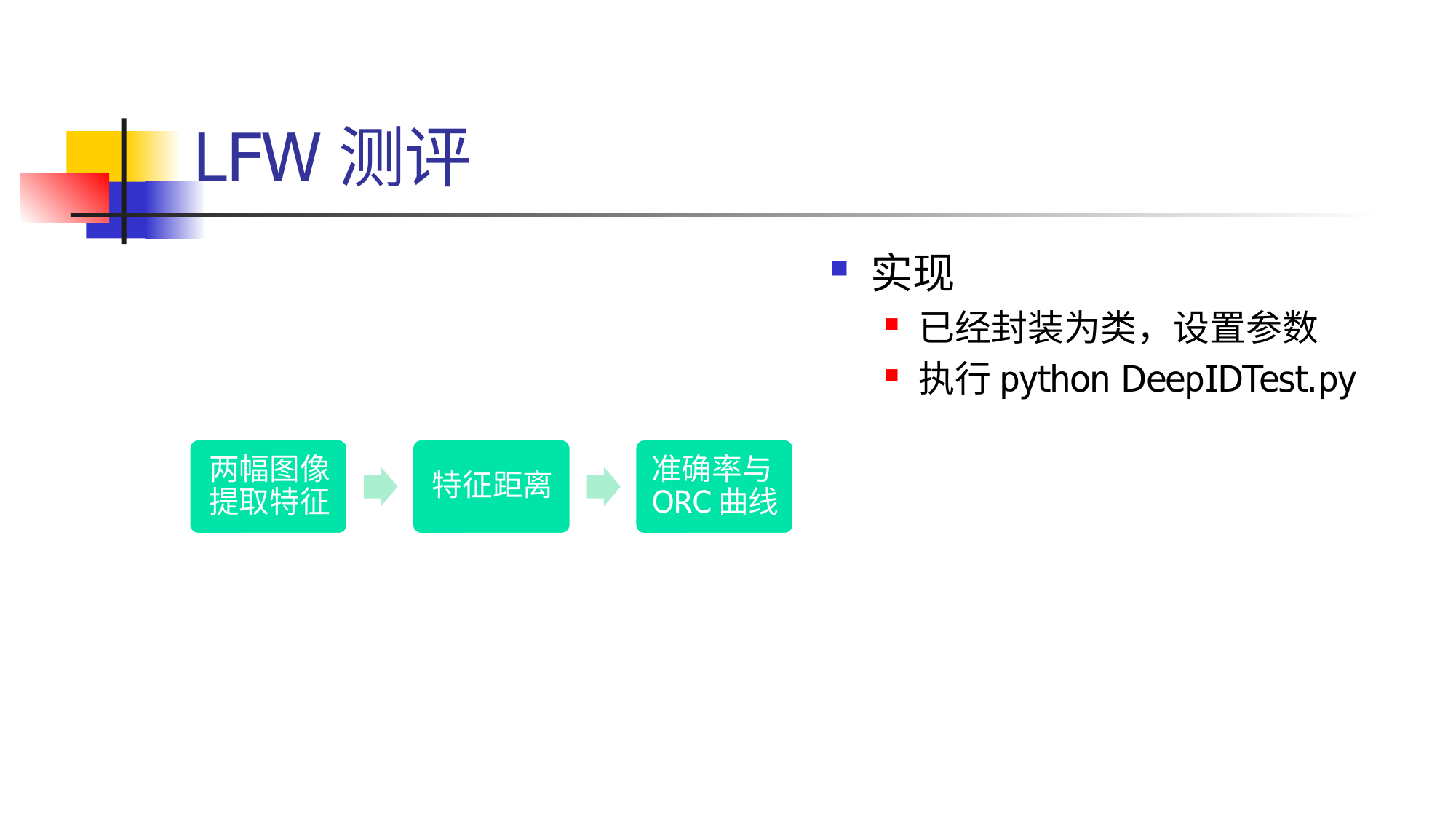

# LFW测评
两幅图像提取特征

特征距离

准确率与ORC曲线
实现
已经封装为类，设置参数
执行python DeepIDTest.py